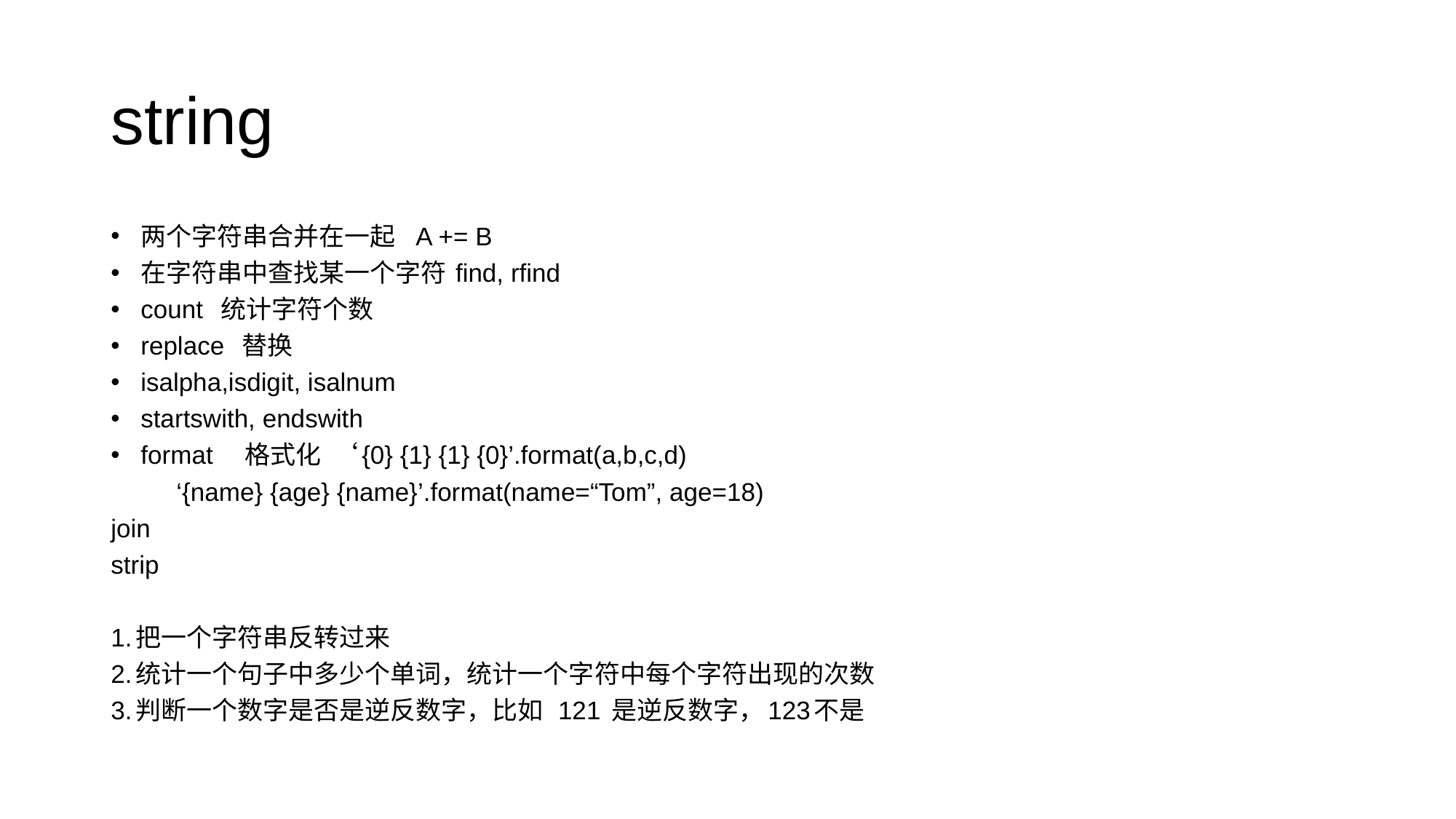

# string
两个字符串合并在一起   A += B
在字符串中查找某一个字符 find, rfind
count  统计字符个数
replace  替换
isalpha,isdigit, isalnum
startswith, endswith
format    格式化  ‘{0} {1} {1} {0}’.format(a,b,c,d)
	‘{name} {age} {name}’.format(name=“Tom”, age=18)
join
strip

1.把一个字符串反转过来
2.统计一个句子中多少个单词，统计一个字符中每个字符出现的次数
3.判断一个数字是否是逆反数字，比如  121 是逆反数字，123不是